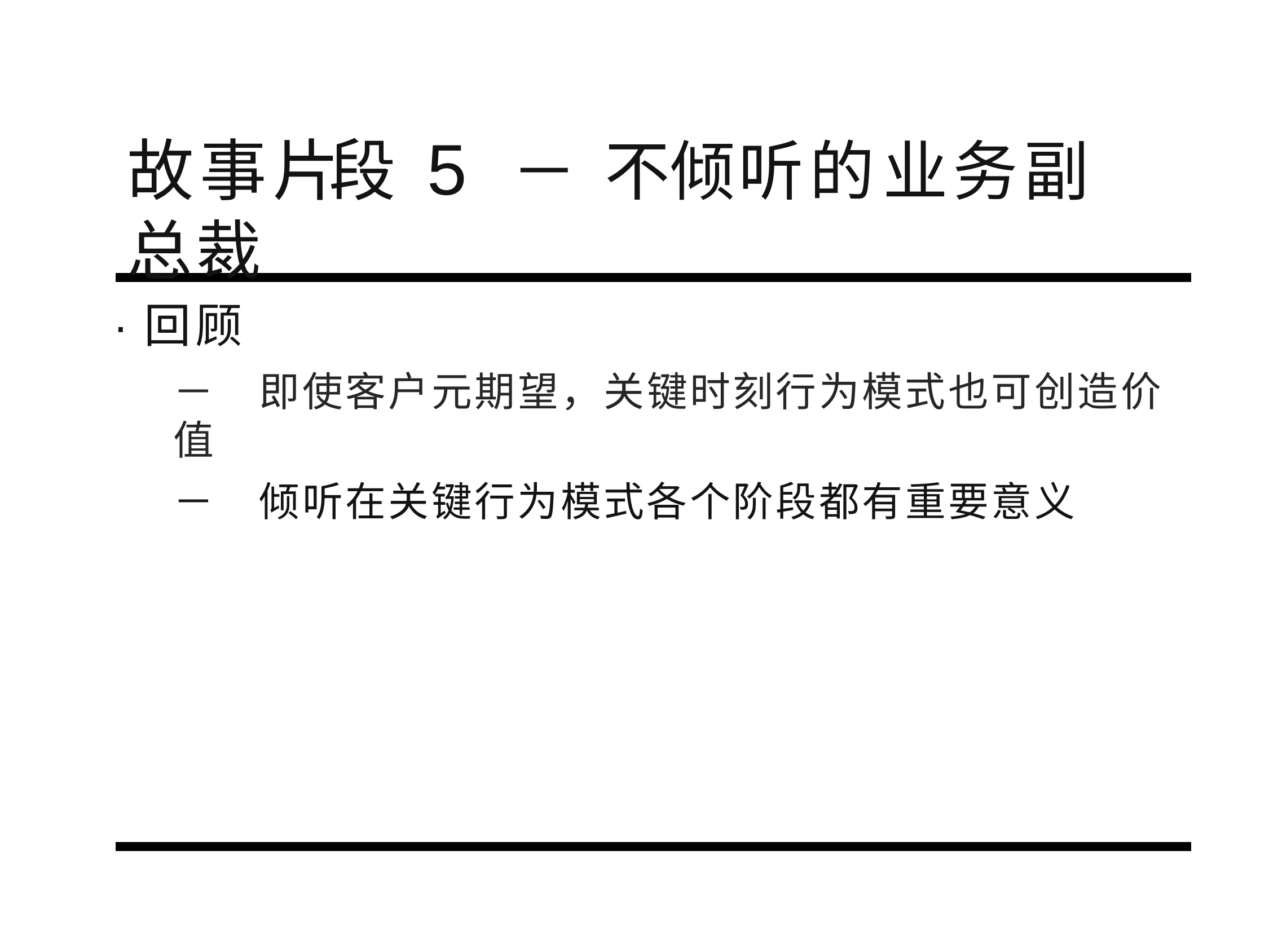

# 故事片段 5－不倾听的业务副总裁

·回顾
－即使客户元期望，关键时刻行为模式也可创造价值
－倾听在关键行为模式各个阶段都有重要意义